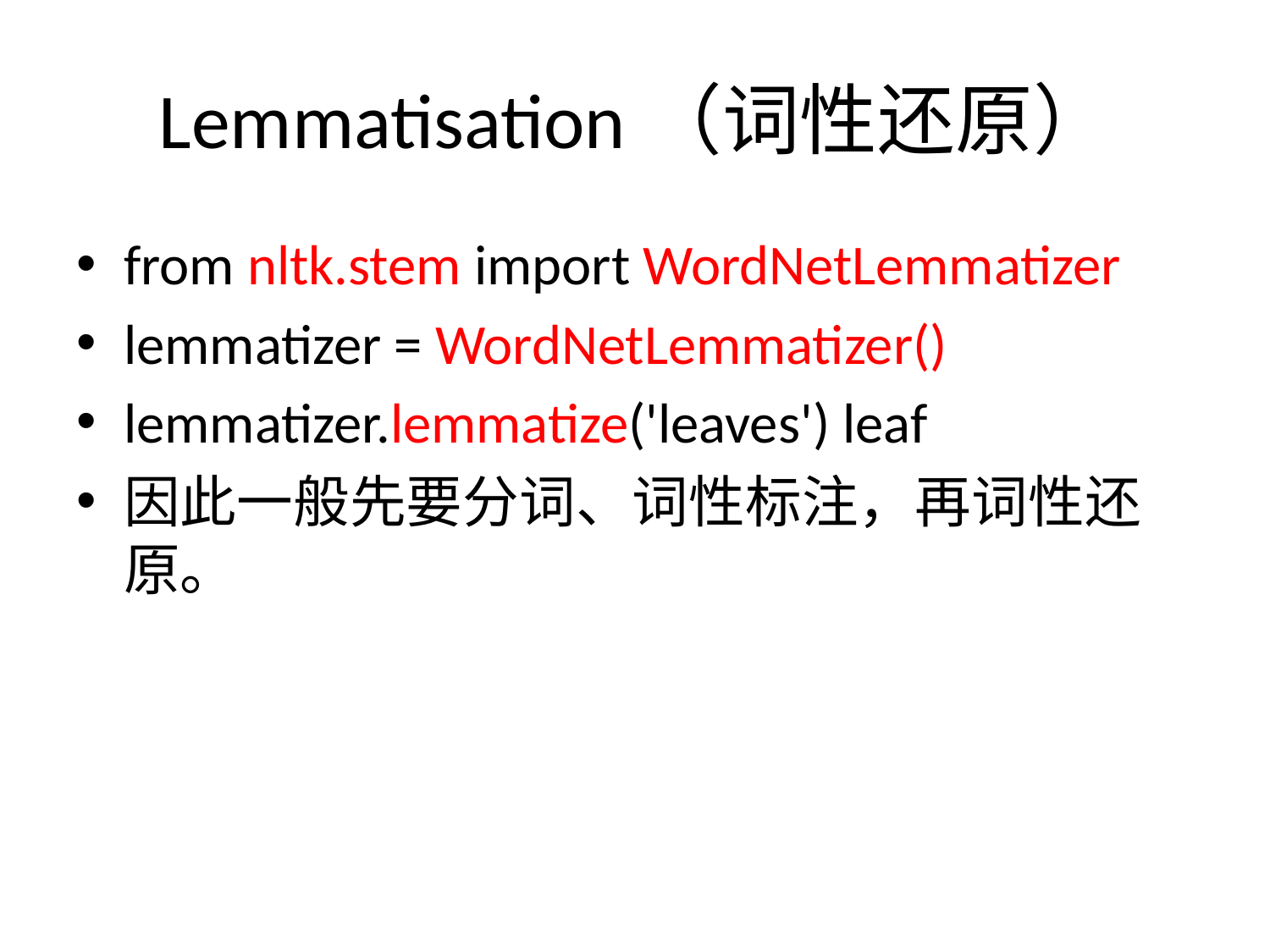

# Lemmatisation（词性还原）
from nltk.stem import WordNetLemmatizer
lemmatizer = WordNetLemmatizer()
lemmatizer.lemmatize('leaves') leaf
因此一般先要分词、词性标注，再词性还原。